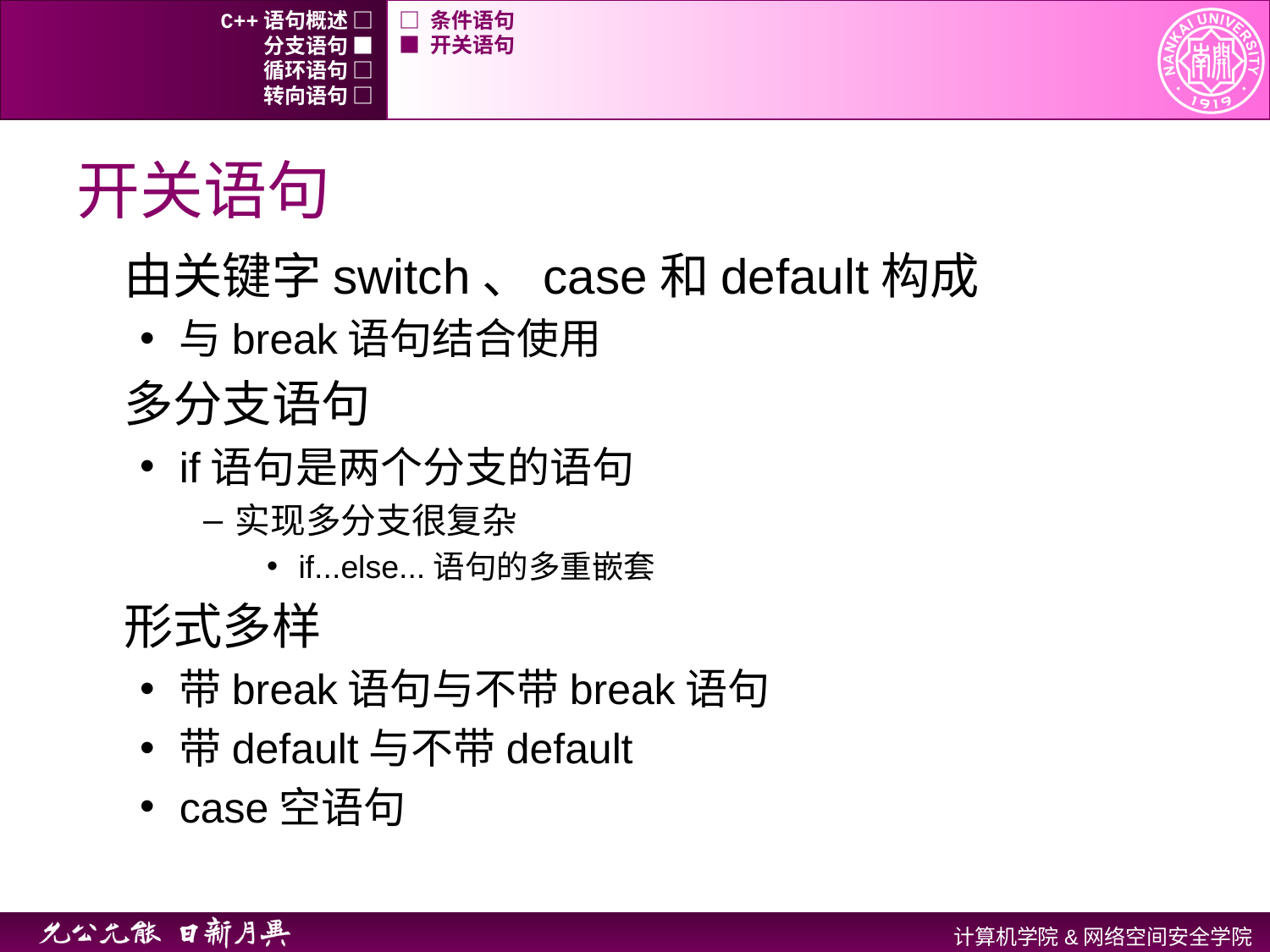

C++语句概述 □
□ 条件语句
分支语句 ■
■ 开关语句
循环语句 □

转向语句 □

# 开关语句
由关键字switch、case和default构成
与break语句结合使用
多分支语句
if语句是两个分支的语句
实现多分支很复杂
if...else...语句的多重嵌套
形式多样
带break语句与不带break语句
带default与不带default
case空语句